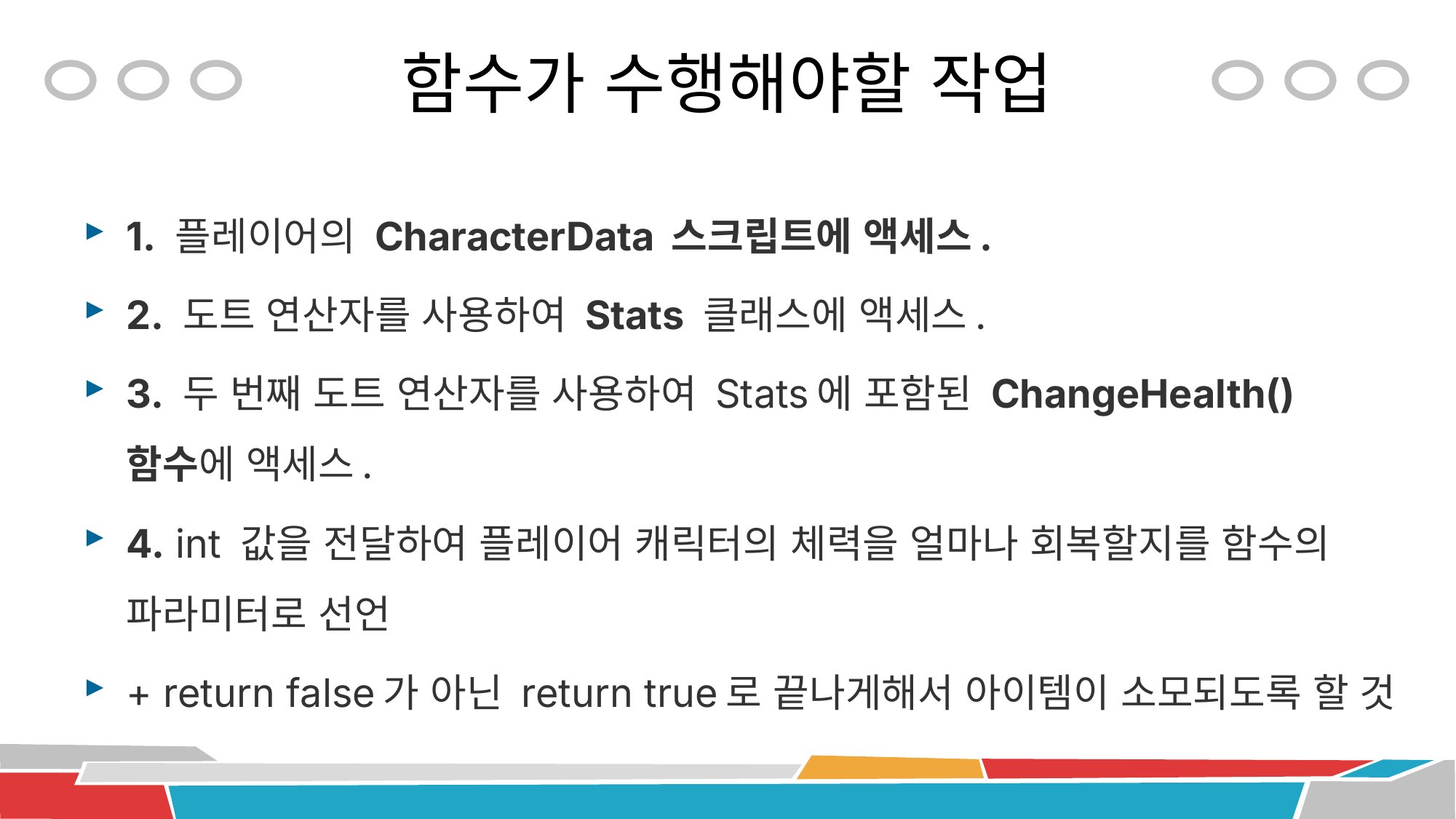

# 함수가 수행해야할 작업
1. 플레이어의 CharacterData 스크립트에 액세스.
2. 도트 연산자를 사용하여 Stats 클래스에 액세스.
3. 두 번째 도트 연산자를 사용하여 Stats에 포함된 ChangeHealth() 함수에 액세스.
4. int 값을 전달하여 플레이어 캐릭터의 체력을 얼마나 회복할지를 함수의 파라미터로 선언
+ return false가 아닌 return true로 끝나게해서 아이템이 소모되도록 할 것